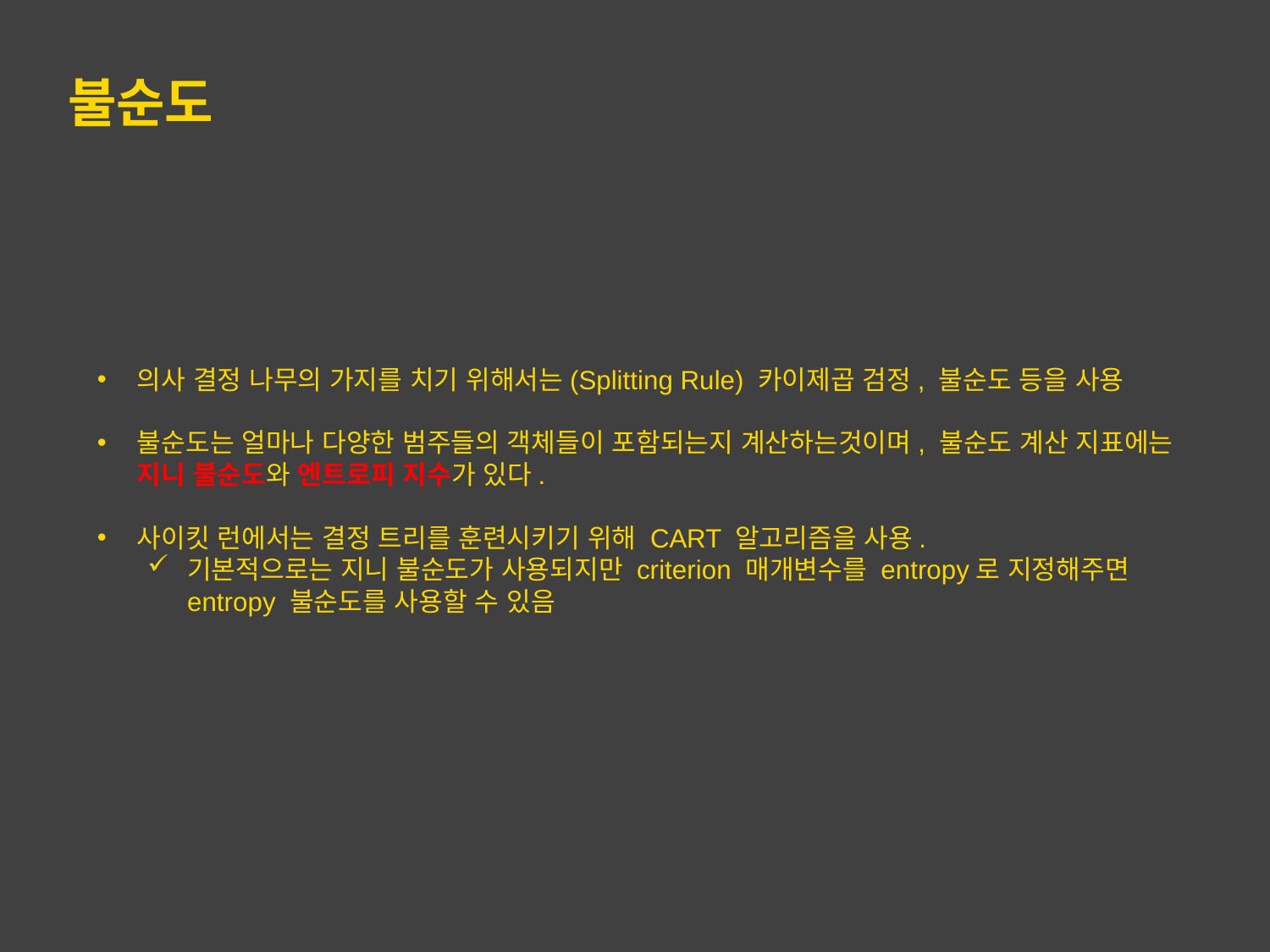

# 불순도
의사 결정 나무의 가지를 치기 위해서는(Splitting Rule) 카이제곱 검정, 불순도 등을 사용

불순도는 얼마나 다양한 범주들의 객체들이 포함되는지 계산하는것이며, 불순도 계산 지표에는 지니 불순도와 엔트로피 지수가 있다.

사이킷 런에서는 결정 트리를 훈련시키기 위해 CART 알고리즘을 사용.
기본적으로는 지니 불순도가 사용되지만 criterion 매개변수를 entropy로 지정해주면 entropy 불순도를 사용할 수 있음